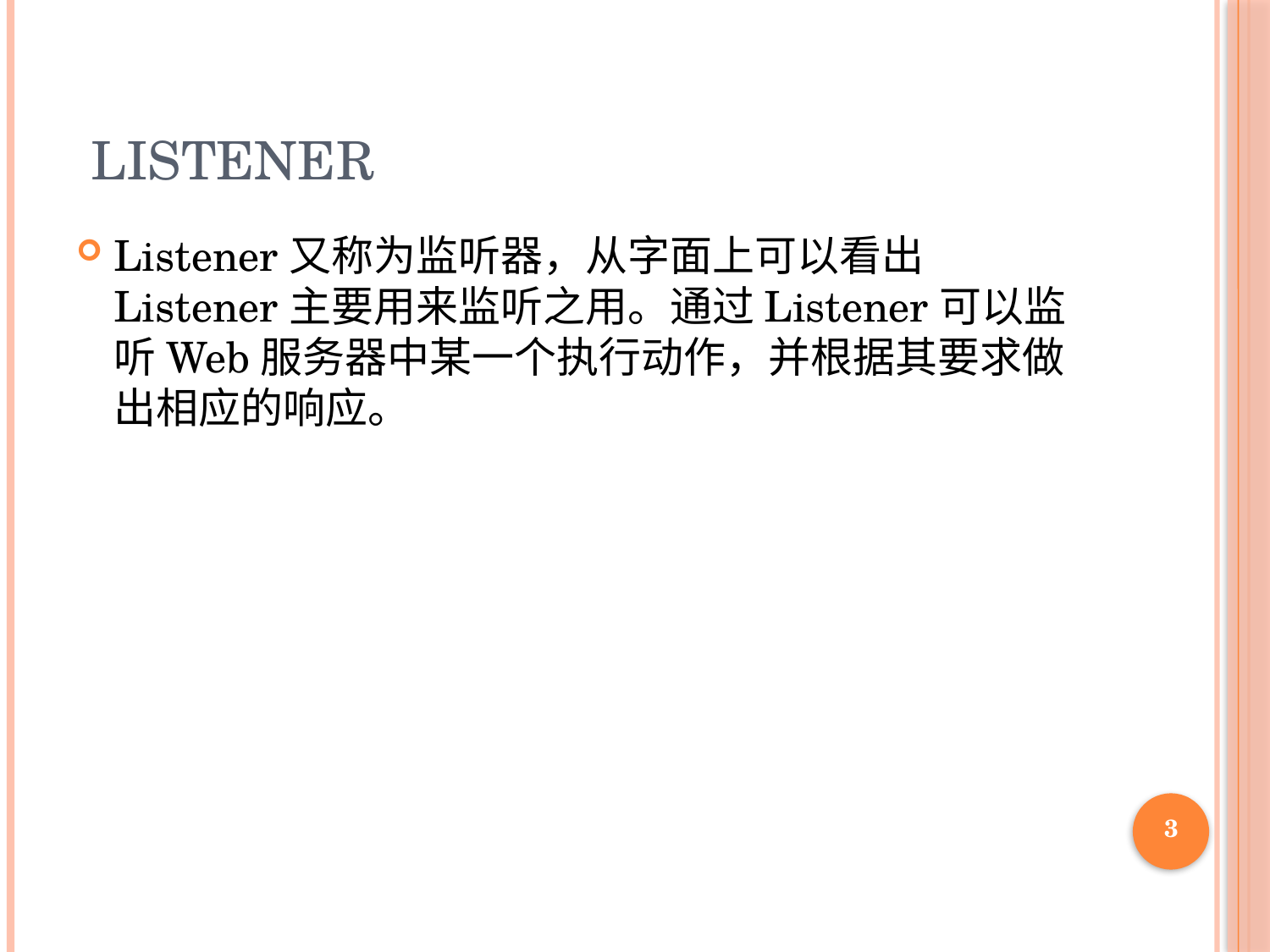

# LISTENER
Listener又称为监听器，从字面上可以看出Listener主要用来监听之用。通过Listener可以监听Web服务器中某一个执行动作，并根据其要求做出相应的响应。
3